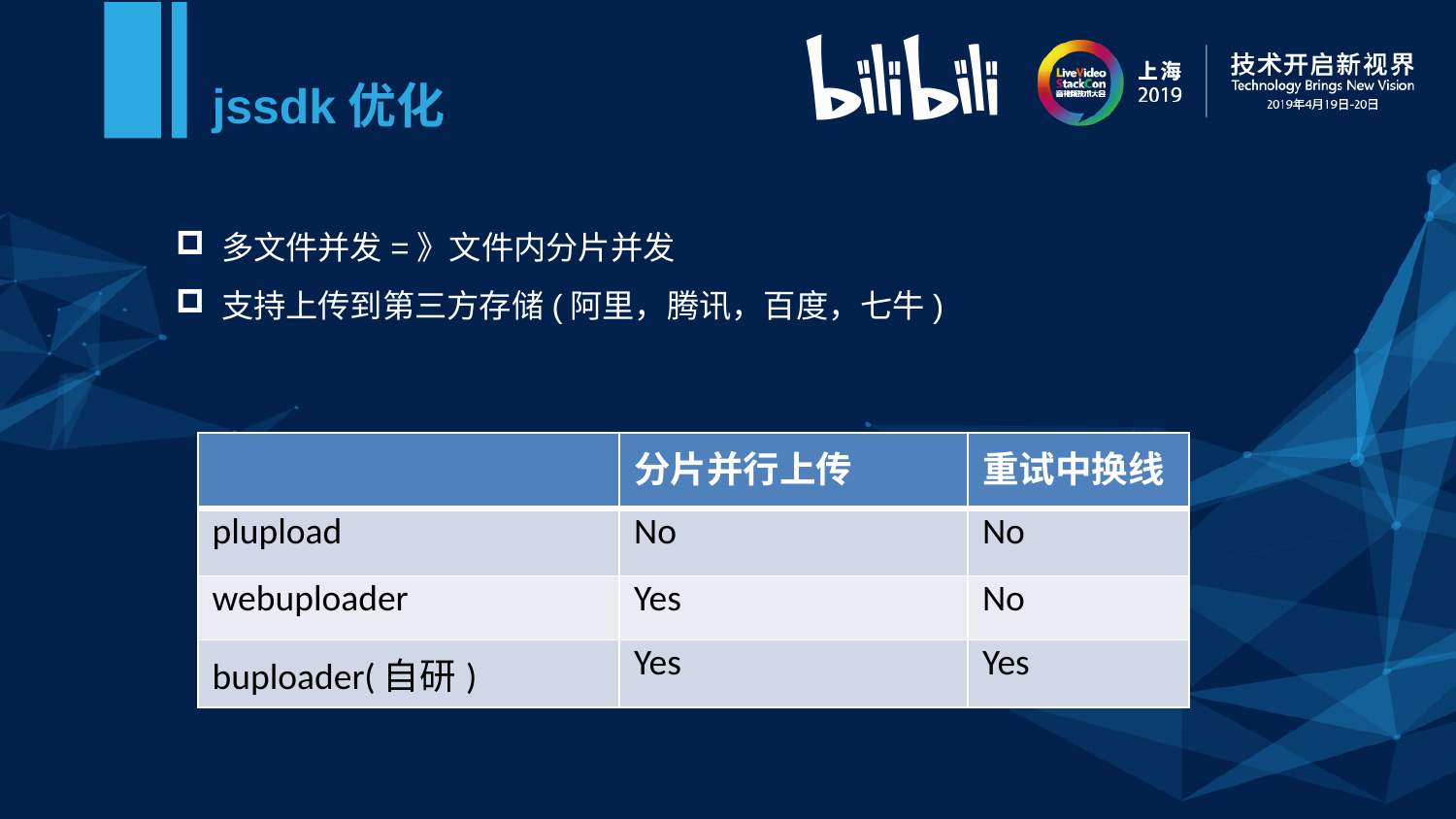

jssdk优化
多文件并发=》文件内分片并发
支持上传到第三方存储(阿里，腾讯，百度，七牛)
|  | 分片并行上传 | 重试中换线 |
| --- | --- | --- |
| plupload | No | No |
| webuploader | Yes | No |
| buploader(自研) | Yes | Yes |